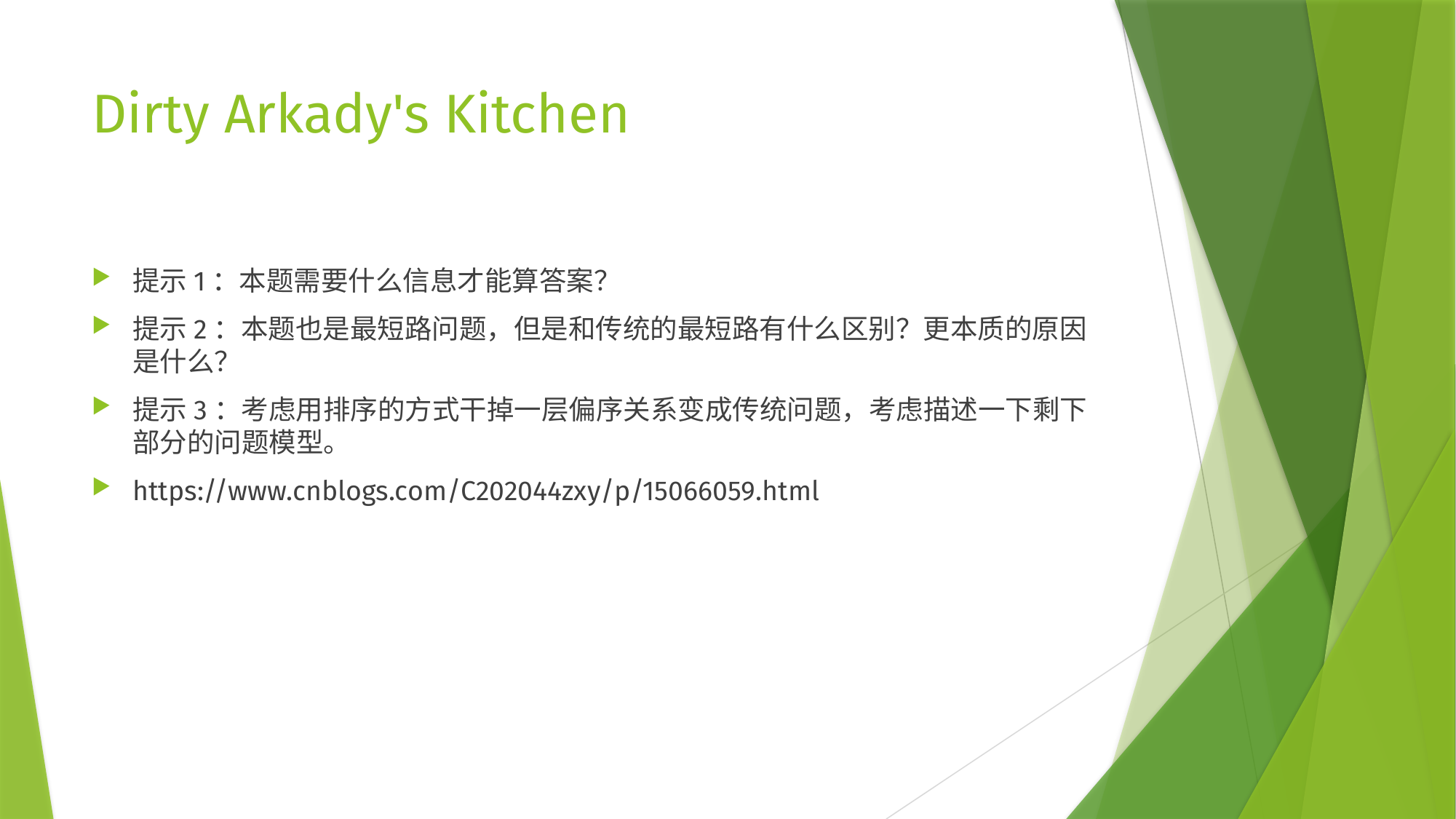

# Dirty Arkady's Kitchen
提示1：本题需要什么信息才能算答案？
提示2：本题也是最短路问题，但是和传统的最短路有什么区别？更本质的原因是什么？
提示3：考虑用排序的方式干掉一层偏序关系变成传统问题，考虑描述一下剩下部分的问题模型。
https://www.cnblogs.com/C202044zxy/p/15066059.html